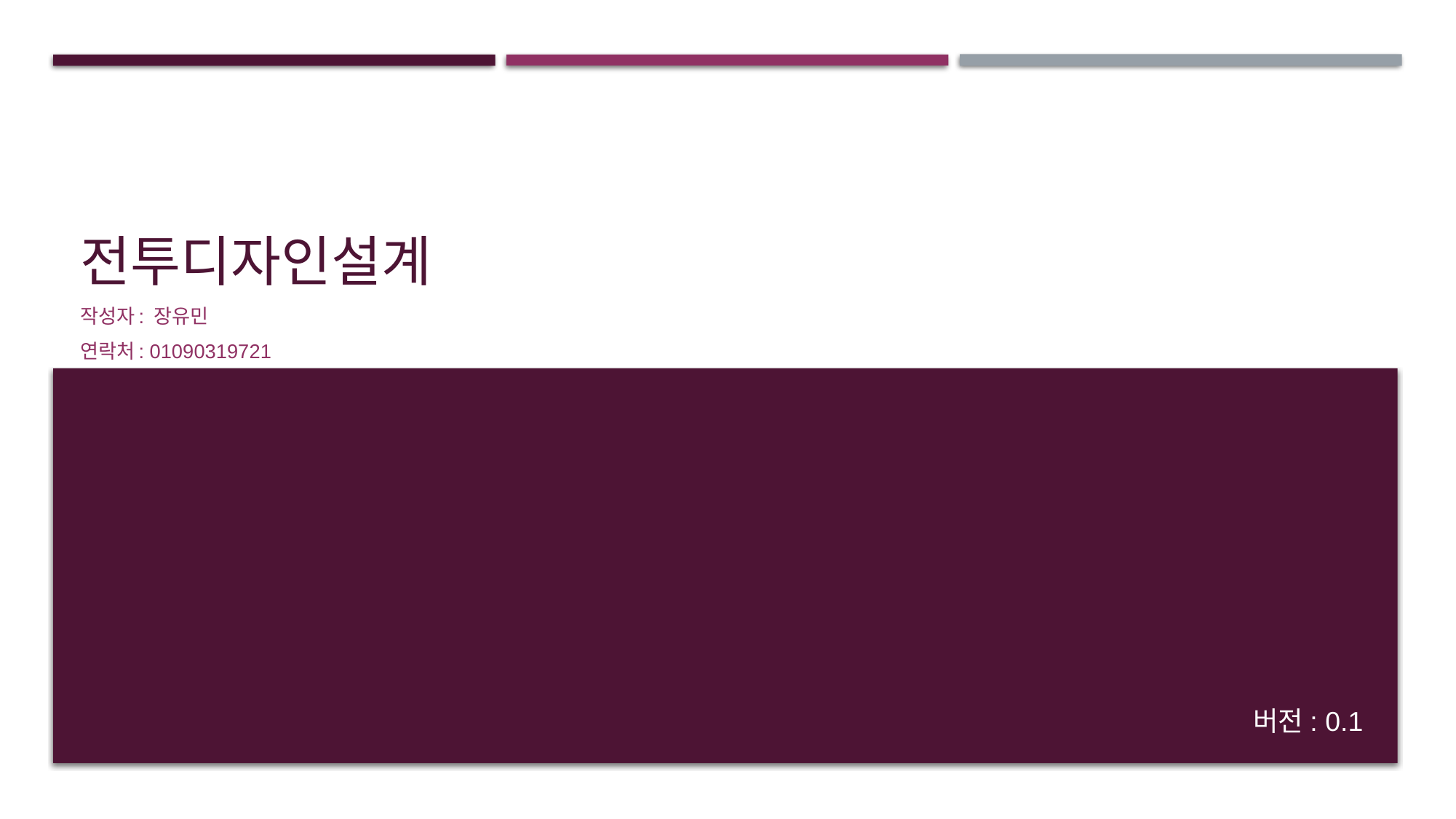

# 전투디자인설계
작성자: 장유민
연락처: 01090319721
버전: 0.1